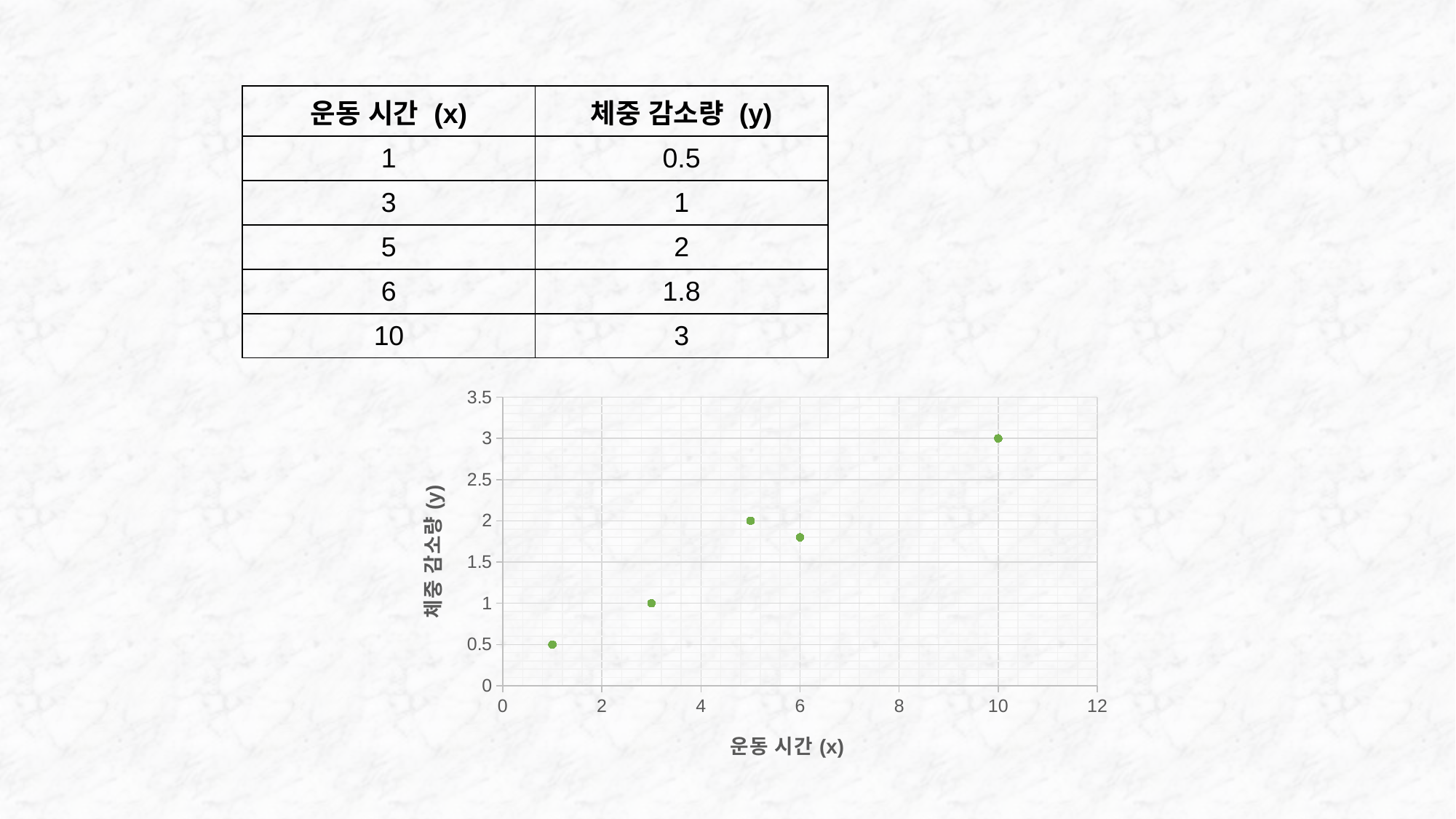

| 운동 시간 (x) | 체중 감소량 (y) |
| --- | --- |
| 1 | 0.5 |
| 3 | 1 |
| 5 | 2 |
| 6 | 1.8 |
| 10 | 3 |

### Chart

| Category | 체중 감소량(y) |
|---|---|